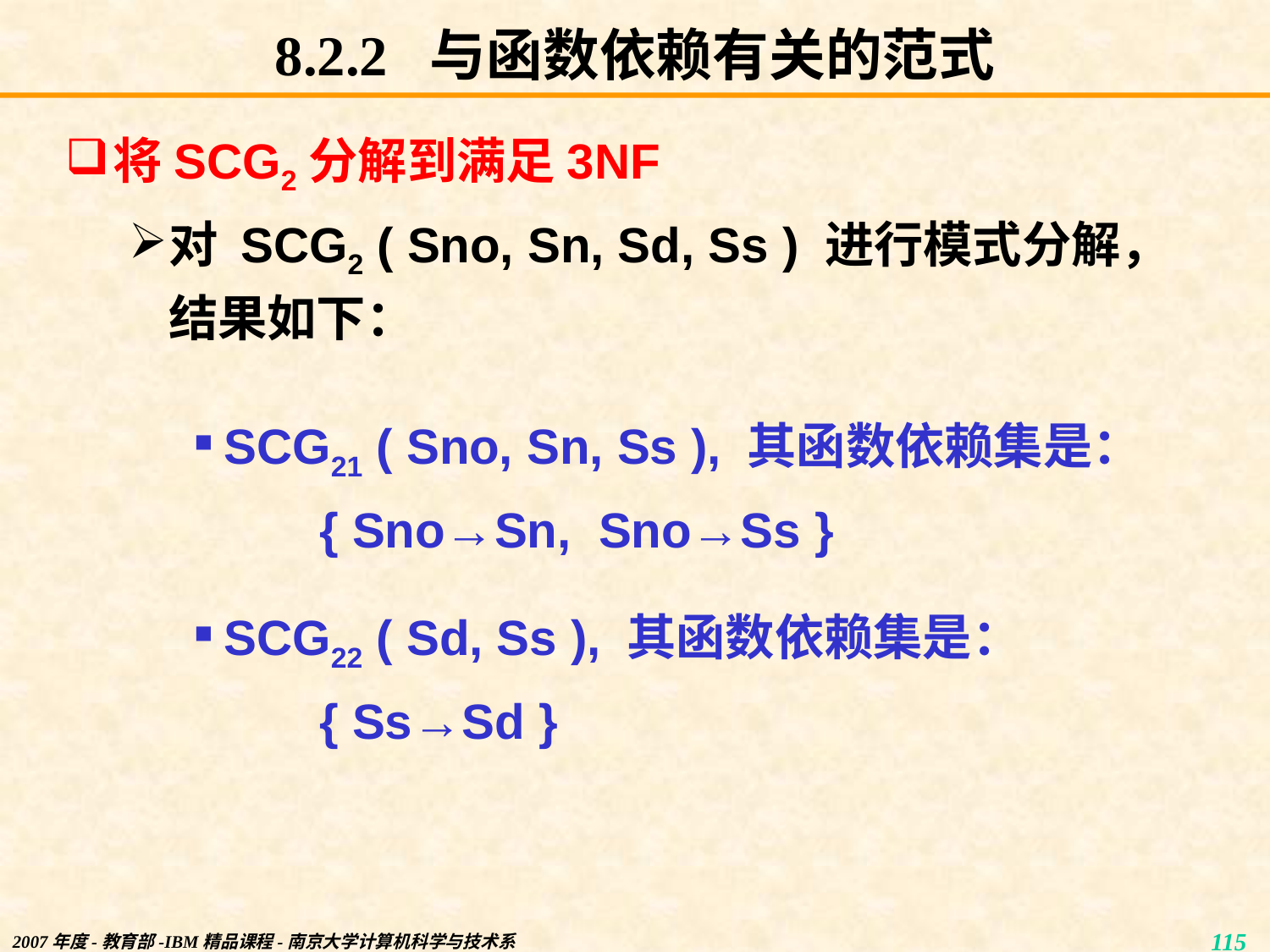

# 8.2.2  与函数依赖有关的范式
将SCG2分解到满足3NF
对 SCG2 ( Sno, Sn, Sd, Ss ) 进行模式分解，结果如下：

SCG21 ( Sno, Sn, Ss ), 其函数依赖集是：
{ Sno→Sn,  Sno→Ss }

SCG22 ( Sd, Ss ), 其函数依赖集是：
{ Ss→Sd }
115
2007年度-教育部-IBM精品课程-南京大学计算机科学与技术系